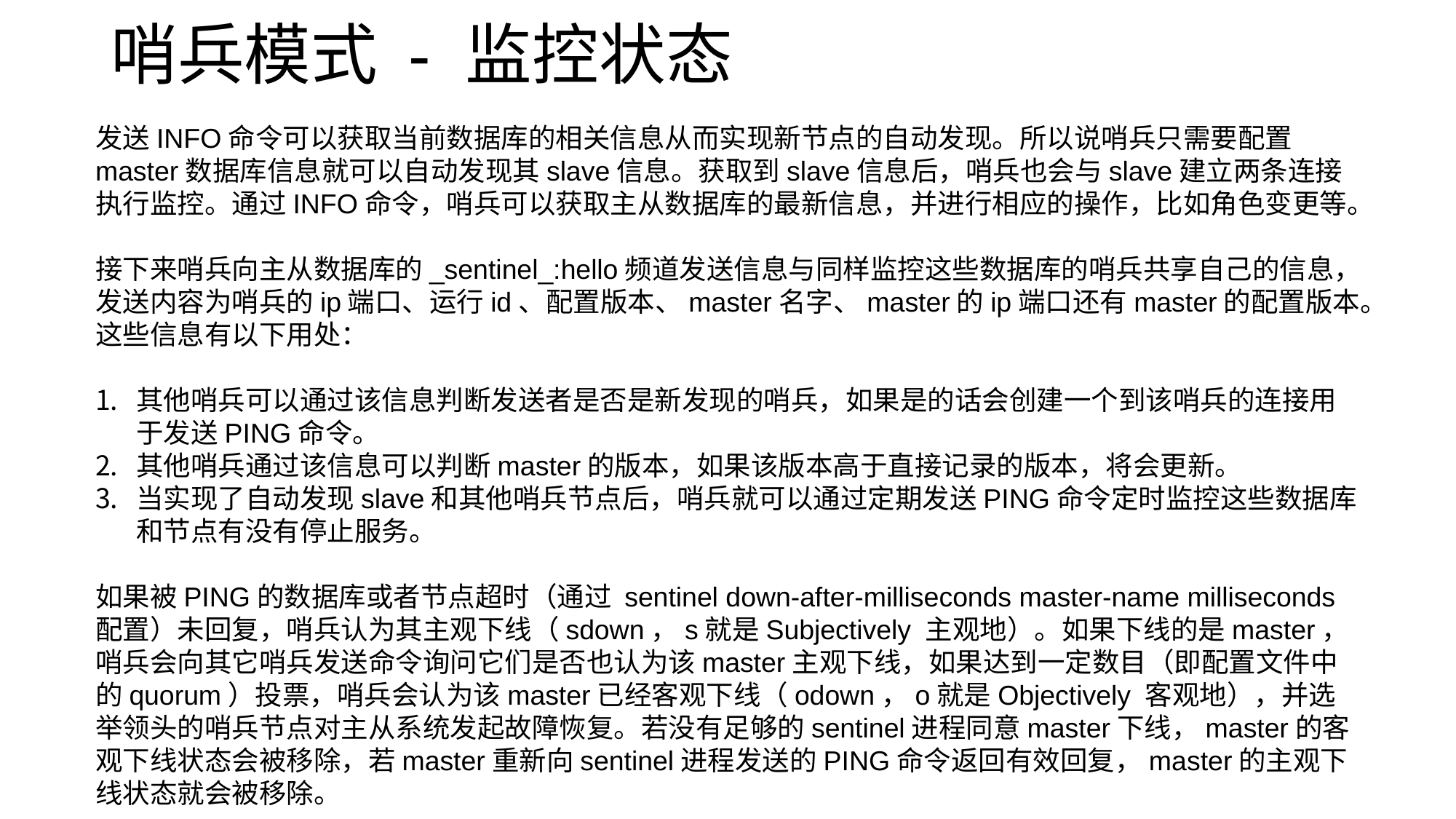

# 哨兵模式 - 监控状态
发送INFO命令可以获取当前数据库的相关信息从而实现新节点的自动发现。所以说哨兵只需要配置master数据库信息就可以自动发现其slave信息。获取到slave信息后，哨兵也会与slave建立两条连接执行监控。通过INFO命令，哨兵可以获取主从数据库的最新信息，并进行相应的操作，比如角色变更等。

接下来哨兵向主从数据库的_sentinel_:hello频道发送信息与同样监控这些数据库的哨兵共享自己的信息，发送内容为哨兵的ip端口、运行id、配置版本、master名字、master的ip端口还有master的配置版本。这些信息有以下用处：

其他哨兵可以通过该信息判断发送者是否是新发现的哨兵，如果是的话会创建一个到该哨兵的连接用于发送PING命令。
其他哨兵通过该信息可以判断master的版本，如果该版本高于直接记录的版本，将会更新。
当实现了自动发现slave和其他哨兵节点后，哨兵就可以通过定期发送PING命令定时监控这些数据库和节点有没有停止服务。

如果被PING的数据库或者节点超时（通过 sentinel down-after-milliseconds master-name milliseconds 配置）未回复，哨兵认为其主观下线（sdown，s就是Subjectively 主观地）。如果下线的是master，哨兵会向其它哨兵发送命令询问它们是否也认为该master主观下线，如果达到一定数目（即配置文件中的quorum）投票，哨兵会认为该master已经客观下线（odown，o就是Objectively 客观地），并选举领头的哨兵节点对主从系统发起故障恢复。若没有足够的sentinel进程同意master下线，master的客观下线状态会被移除，若master重新向sentinel进程发送的PING命令返回有效回复，master的主观下线状态就会被移除。